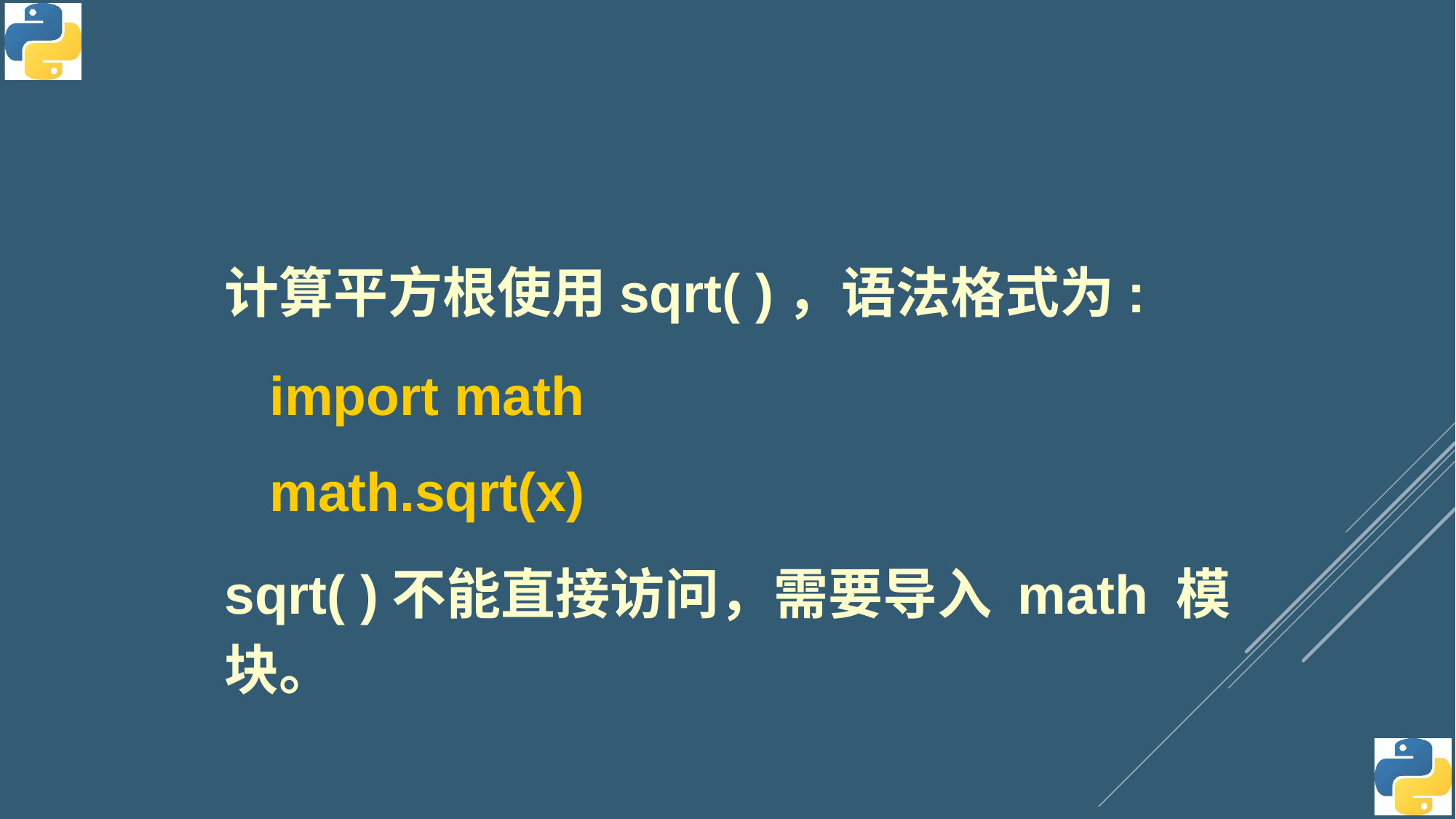

计算平方根使用sqrt( )，语法格式为:
   import math
   math.sqrt(x)
sqrt( )不能直接访问，需要导入 math 模块。